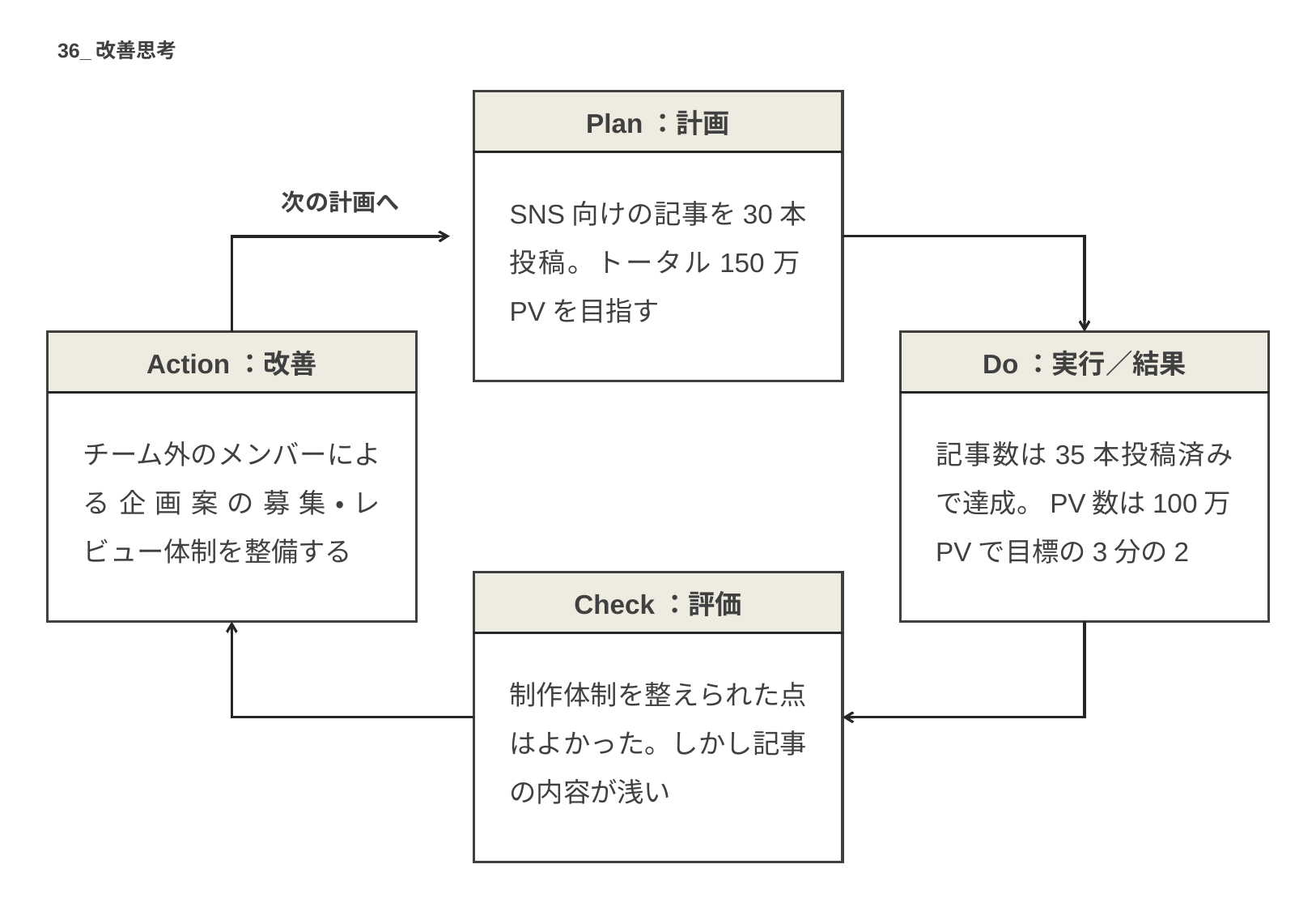

36_改善思考

Plan：計画
SNS向けの記事を30本投稿。トータル150万PVを目指す
次の計画へ

Action：改善
チーム外のメンバーによる企画案の募集・レビュー体制を整備する

Do：実行／結果
記事数は35本投稿済みで達成。PV数は100万PVで目標の3分の2

Check：評価
制作体制を整えられた点はよかった。しかし記事の内容が浅い